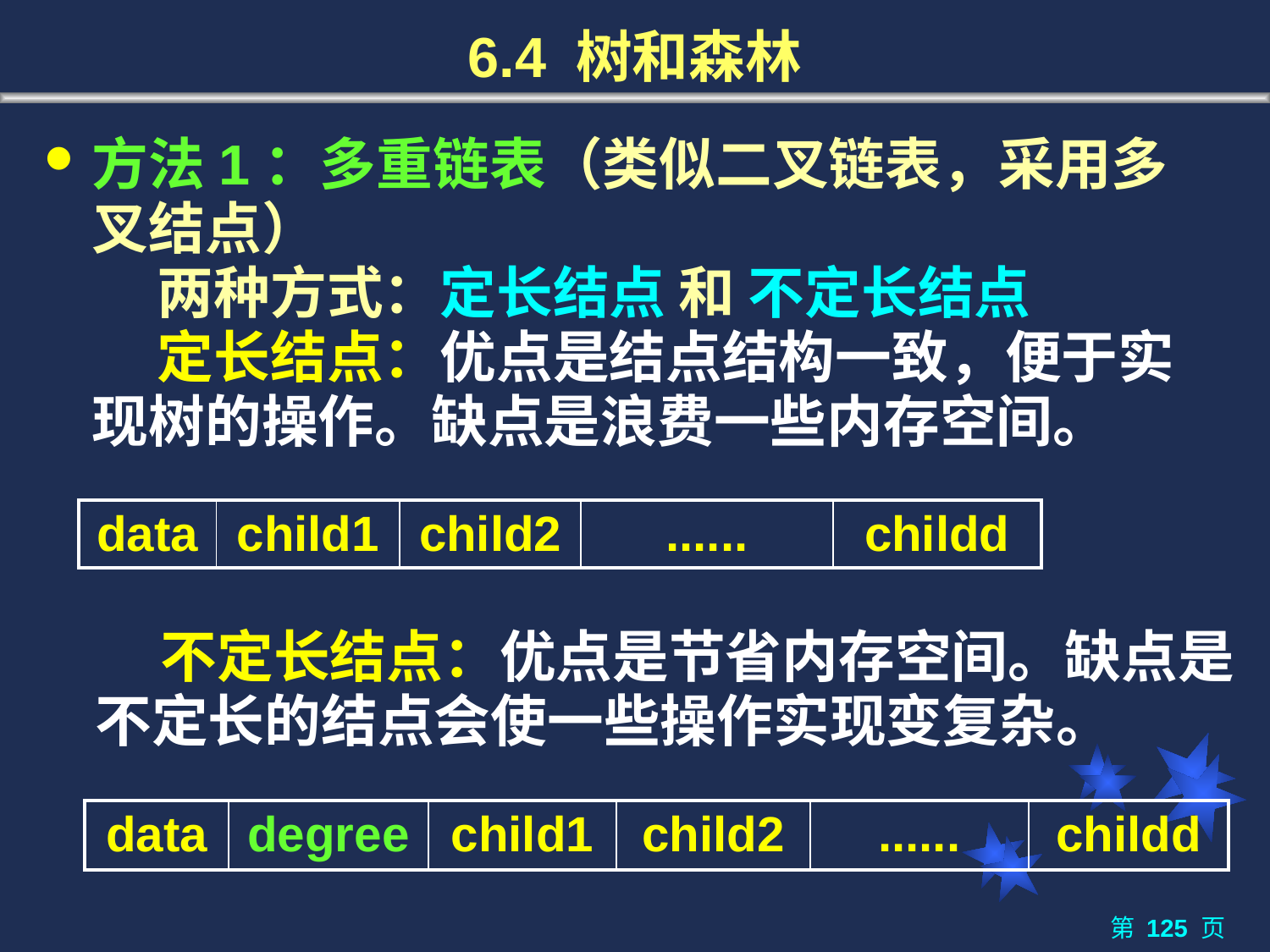

# 6.4 树和森林
方法1：多重链表（类似二叉链表，采用多叉结点）
	    两种方式：定长结点 和 不定长结点
	    定长结点：优点是结点结构一致，便于实现树的操作。缺点是浪费一些内存空间。
| data | child1 | child2 | ...... | childd |
| --- | --- | --- | --- | --- |
	    不定长结点：优点是节省内存空间。缺点是不定长的结点会使一些操作实现变复杂。
| data | degree | child1 | child2 | ...... | childd |
| --- | --- | --- | --- | --- | --- |
第 125 页